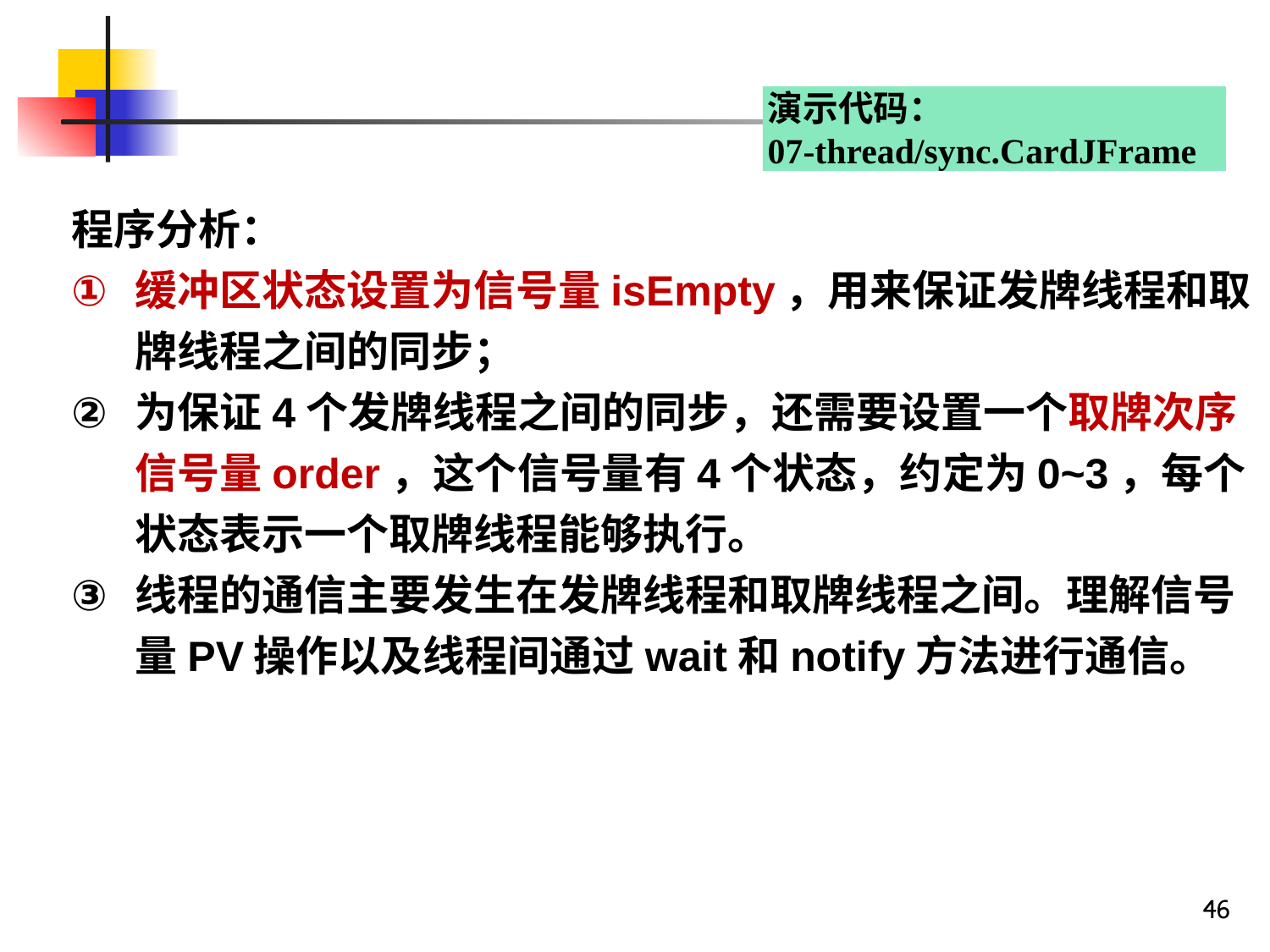

演示代码：
07-thread/sync.CardJFrame
程序分析：
缓冲区状态设置为信号量isEmpty，用来保证发牌线程和取牌线程之间的同步；
为保证4个发牌线程之间的同步，还需要设置一个取牌次序信号量order，这个信号量有4个状态，约定为0~3，每个状态表示一个取牌线程能够执行。
线程的通信主要发生在发牌线程和取牌线程之间。理解信号量PV操作以及线程间通过wait和notify方法进行通信。

46